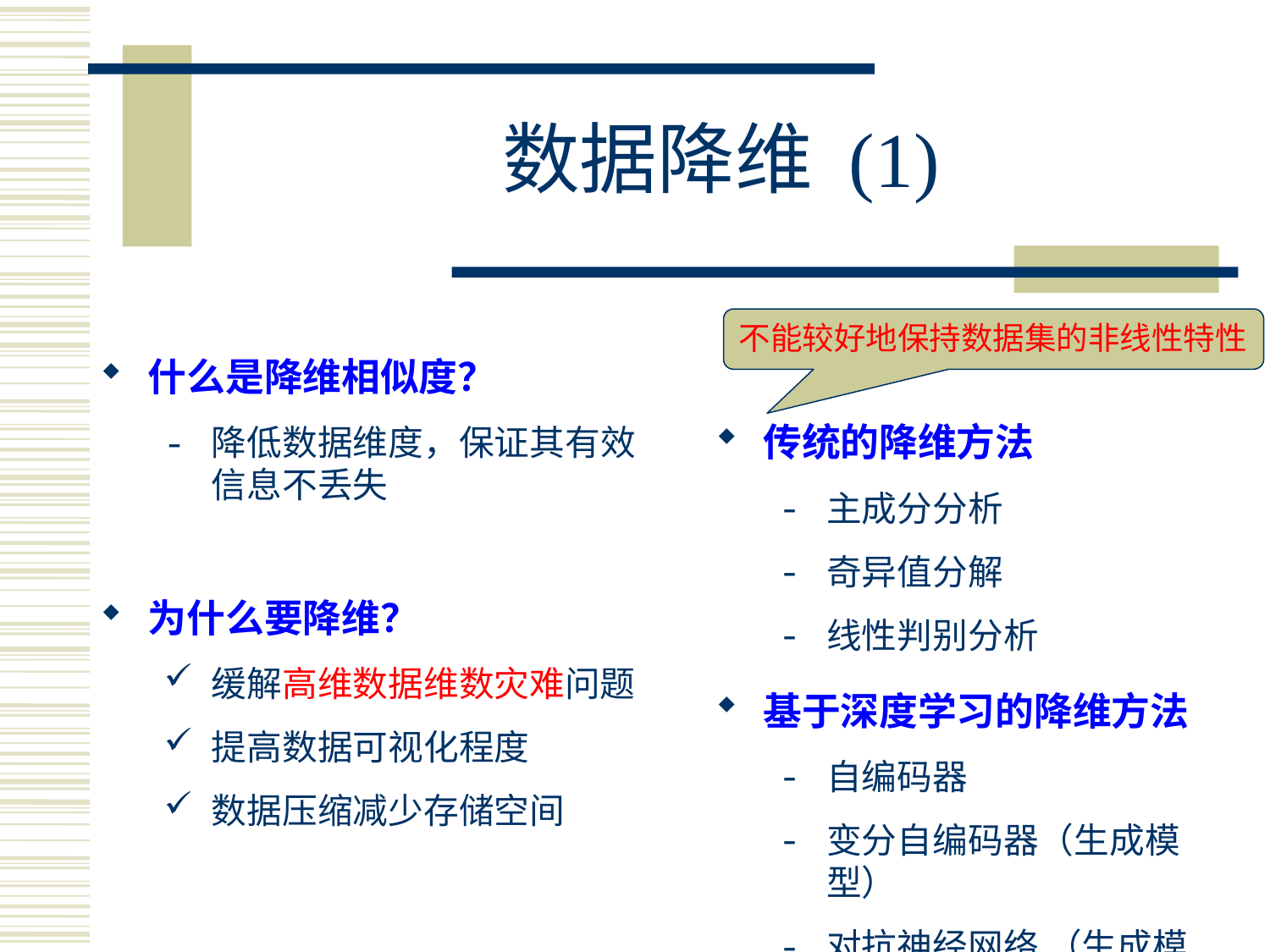

# 数据降维 (1)
不能较好地保持数据集的非线性特性
什么是降维相似度？
降低数据维度，保证其有效信息不丢失

为什么要降维？
缓解高维数据维数灾难问题
提高数据可视化程度
数据压缩减少存储空间
传统的降维方法
主成分分析
奇异值分解
线性判别分析
基于深度学习的降维方法
自编码器
变分自编码器（生成模型）
对抗神经网络 （生成模型）